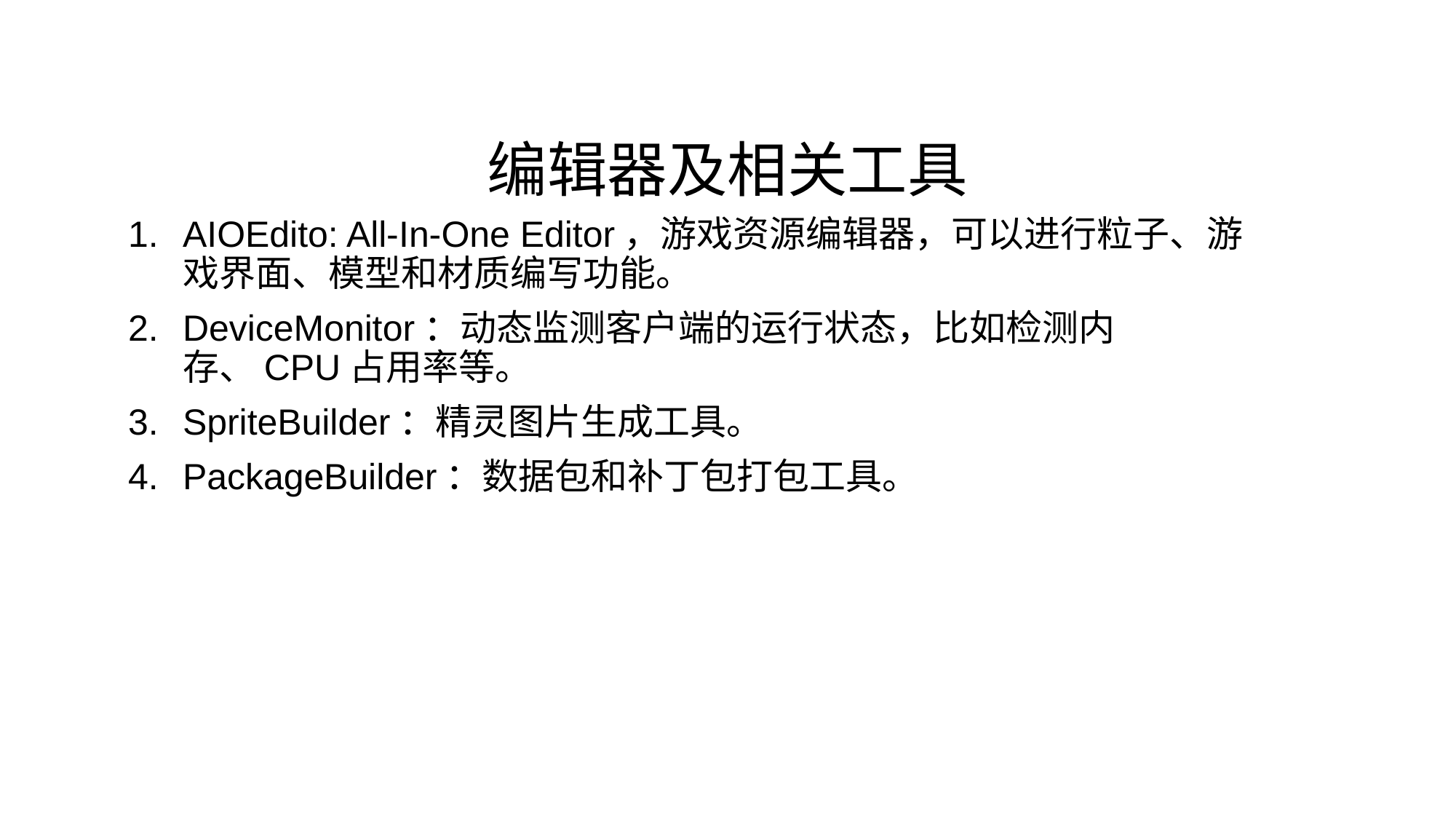

# 编辑器及相关工具
AIOEdito: All-In-One Editor，游戏资源编辑器，可以进行粒子、游戏界面、模型和材质编写功能。
DeviceMonitor：动态监测客户端的运行状态，比如检测内存、CPU占用率等。
SpriteBuilder：精灵图片生成工具。
PackageBuilder：数据包和补丁包打包工具。